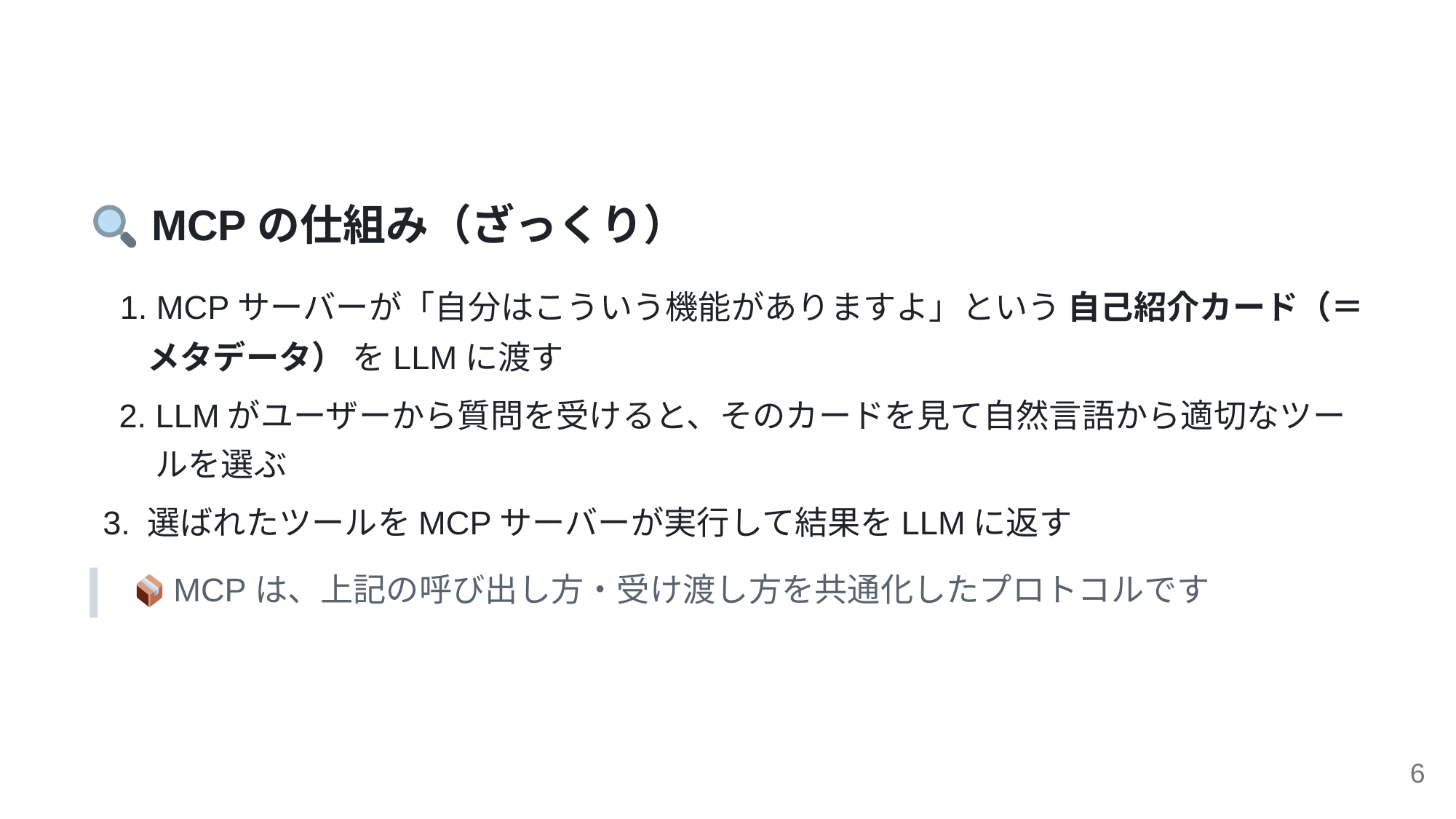

MCPの仕組み（ざっくり）

1. MCPサーバーが「⾃分はこういう機能がありますよ」という ⾃⼰紹介カード（＝
メタデータ） をLLMに渡す
2. LLMがユーザーから質問を受けると、そのカードを⾒て⾃然⾔語から適切なツー
ルを選ぶ
3. 選ばれたツールをMCPサーバーが実⾏して結果をLLMに返す

 MCPは、上記の呼び出し⽅・受け渡し⽅を共通化したプロトコルです

6